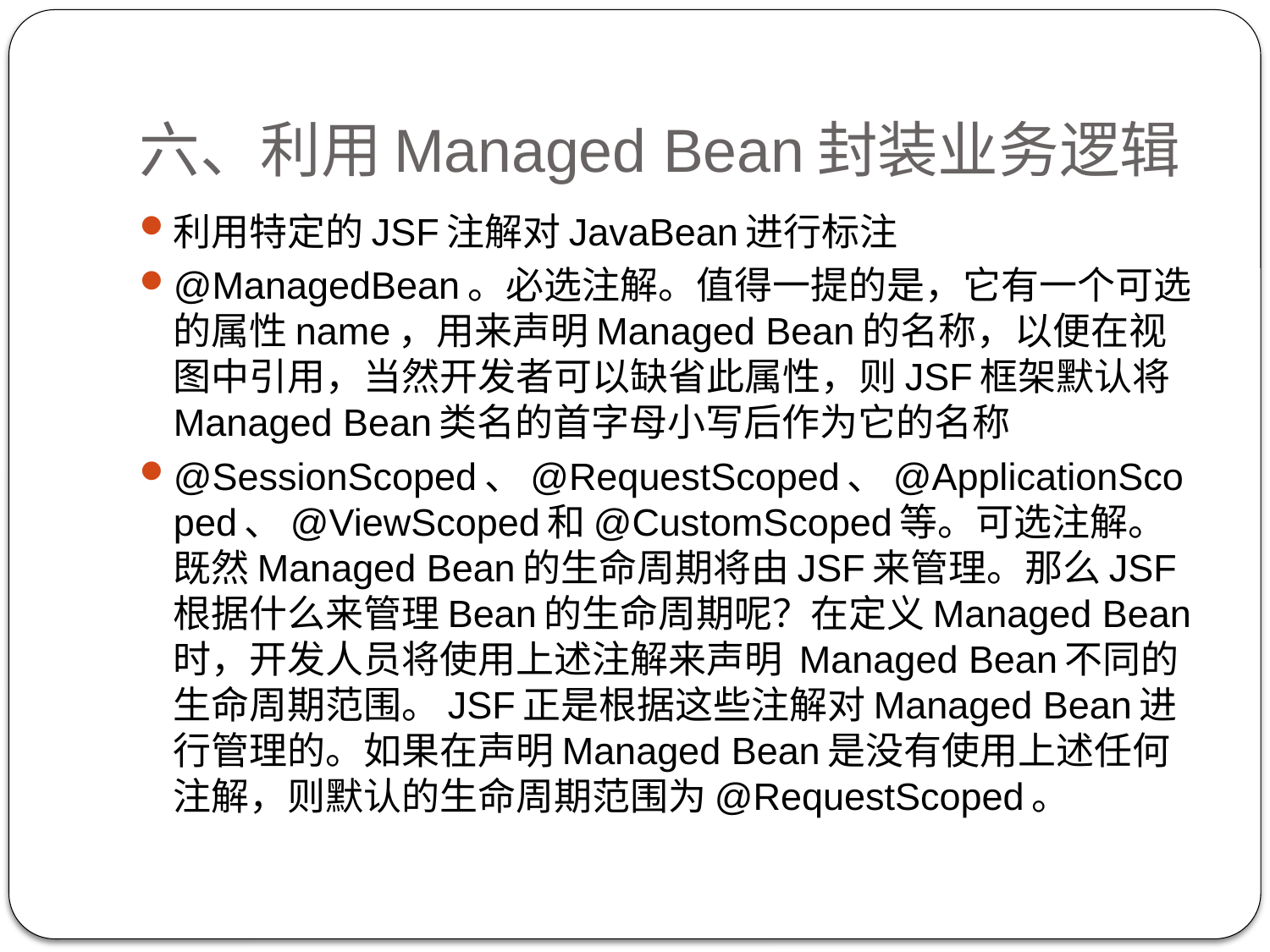

# 六、利用Managed Bean封装业务逻辑
利用特定的JSF注解对JavaBean进行标注
@ManagedBean。必选注解。值得一提的是，它有一个可选的属性name，用来声明Managed Bean的名称，以便在视图中引用，当然开发者可以缺省此属性，则JSF框架默认将Managed Bean类名的首字母小写后作为它的名称
@SessionScoped、@RequestScoped、@ApplicationScoped、@ViewScoped和@CustomScoped等。可选注解。既然Managed Bean的生命周期将由JSF来管理。那么JSF根据什么来管理Bean的生命周期呢？在定义Managed Bean时，开发人员将使用上述注解来声明 Managed Bean不同的生命周期范围。JSF正是根据这些注解对Managed Bean进行管理的。如果在声明Managed Bean是没有使用上述任何注解，则默认的生命周期范围为@RequestScoped。